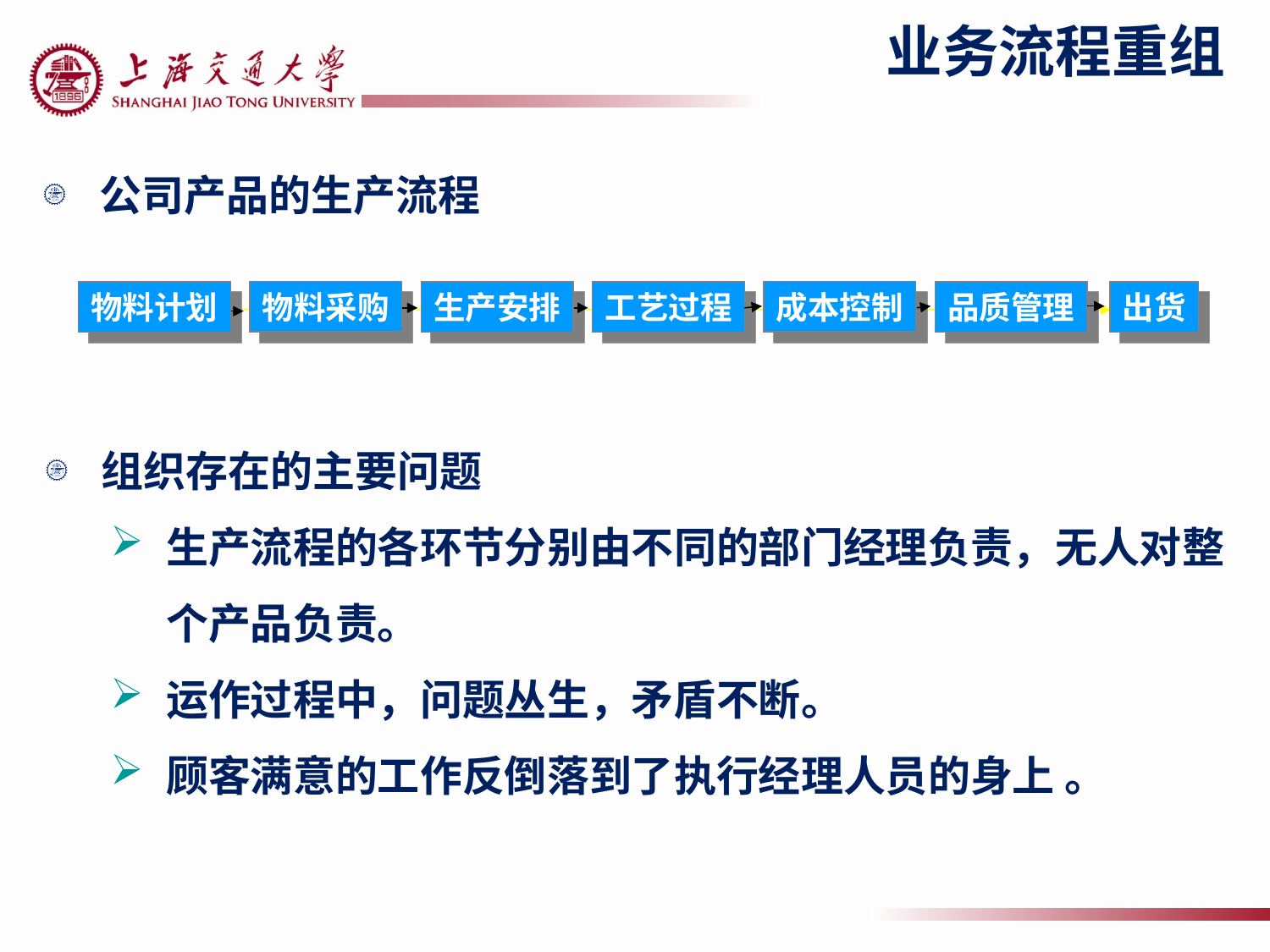

# 业务流程重组
公司产品的生产流程
物料采购
成本控制
物料计划
生产安排
工艺过程
品质管理
出货

组织存在的主要问题
生产流程的各环节分别由不同的部门经理负责，无人对整个产品负责。
运作过程中，问题丛生，矛盾不断。
顾客满意的工作反倒落到了执行经理人员的身上 。
107